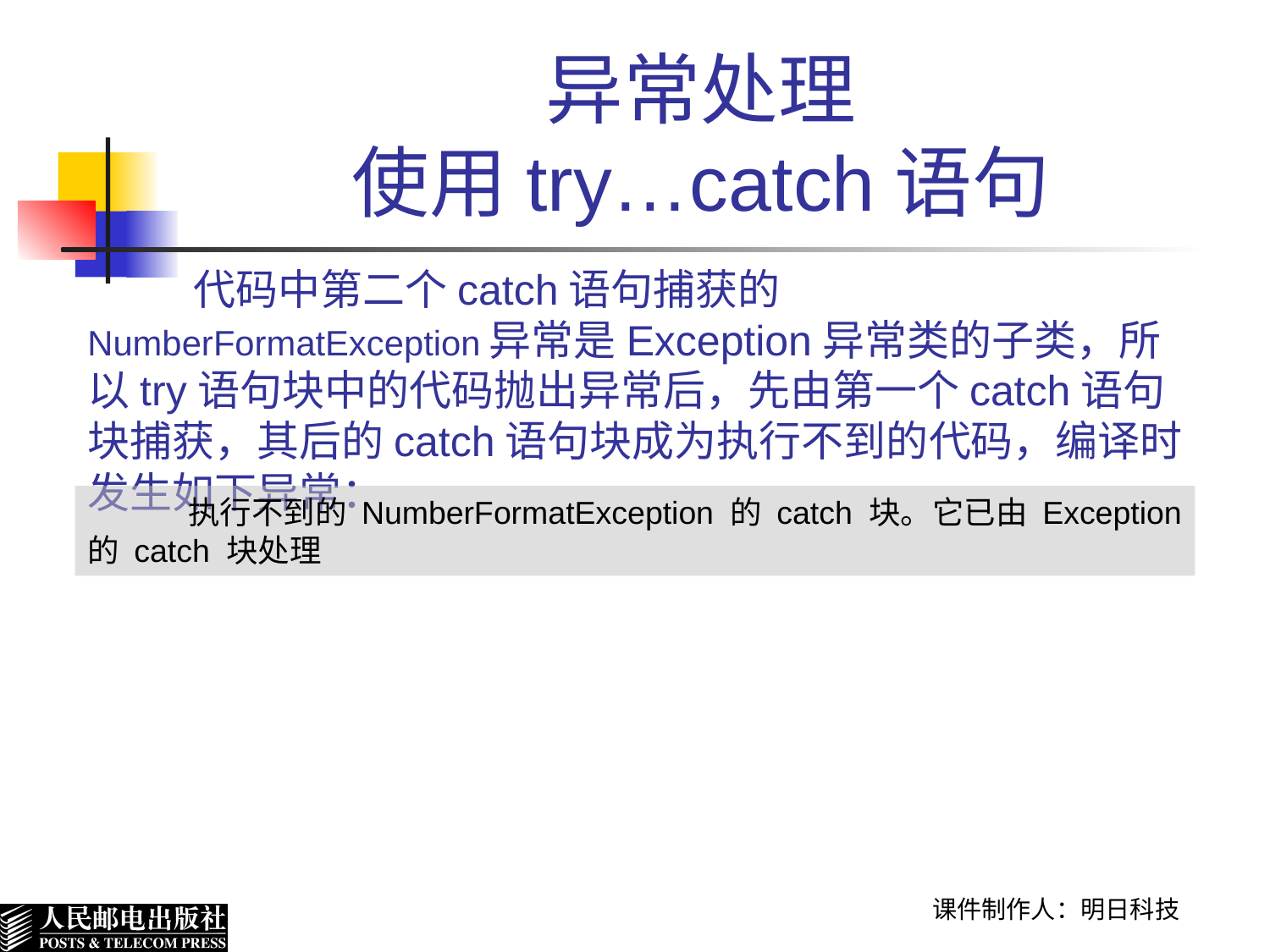

# 异常处理 使用try…catch语句
代码中第二个catch语句捕获的NumberFormatException异常是Exception异常类的子类，所以try语句块中的代码抛出异常后，先由第一个catch语句块捕获，其后的catch语句块成为执行不到的代码，编译时发生如下异常：
执行不到的 NumberFormatException 的 catch 块。它已由 Exception 的 catch 块处理
课件制作人：明日科技